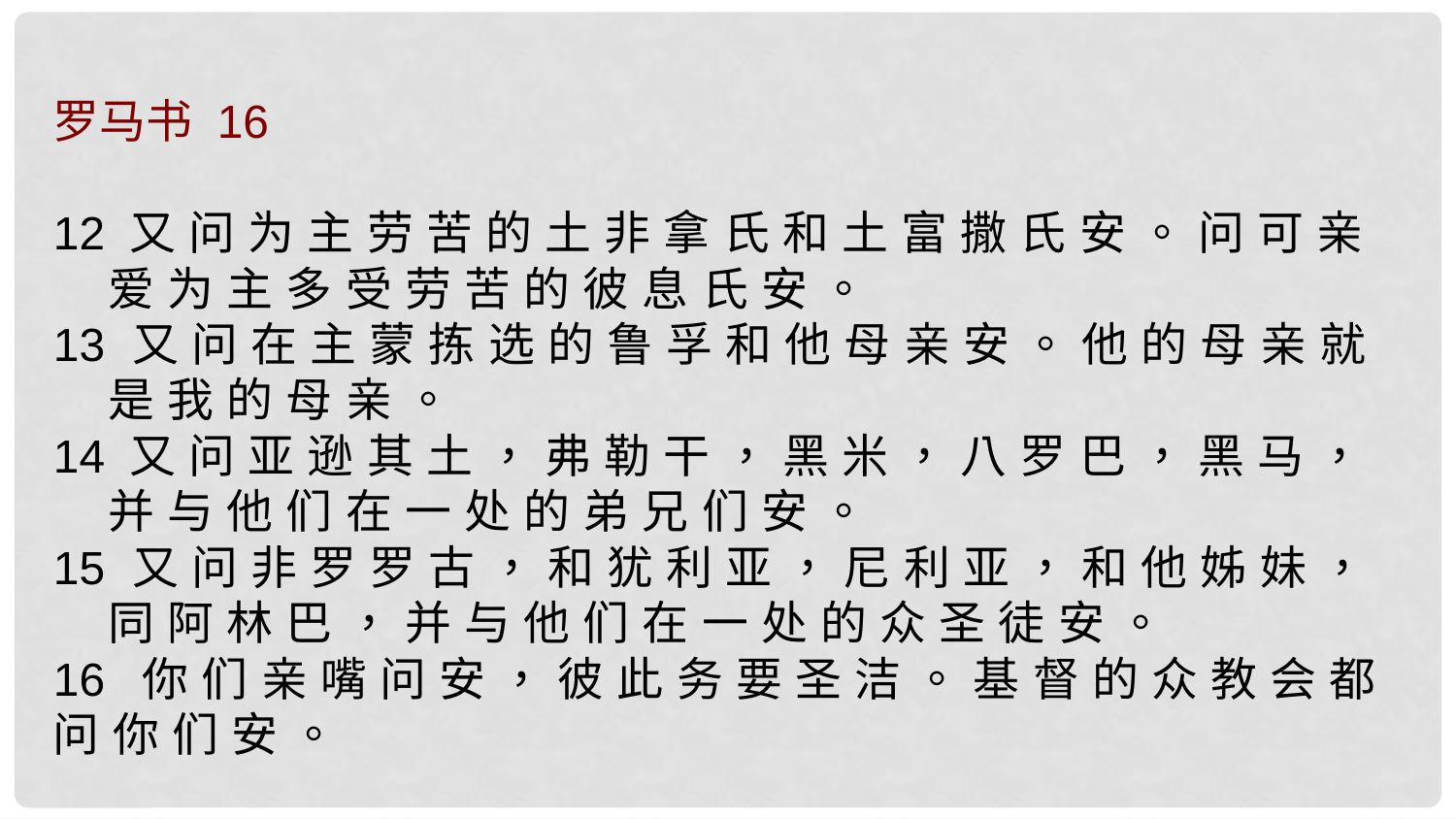

罗马书 16

12 又 问 为 主 劳 苦 的 土 非 拿 氏 和 土 富 撒 氏 安 。 问 可 亲 爱 为 主 多 受 劳 苦 的 彼 息 氏 安 。
 又 问 在 主 蒙 拣 选 的 鲁 孚 和 他 母 亲 安 。 他 的 母 亲 就 是 我 的 母 亲 。
14 又 问 亚 逊 其 土 ， 弗 勒 干 ， 黑 米 ， 八 罗 巴 ， 黑 马 ， 并 与 他 们 在 一 处 的 弟 兄 们 安 。
 又 问 非 罗 罗 古 ， 和 犹 利 亚 ， 尼 利 亚 ， 和 他 姊 妹 ， 同 阿 林 巴 ， 并 与 他 们 在 一 处 的 众 圣 徒 安 。
16  你 们 亲 嘴 问 安 ， 彼 此 务 要 圣 洁 。 基 督 的 众 教 会 都 问 你 们 安 。